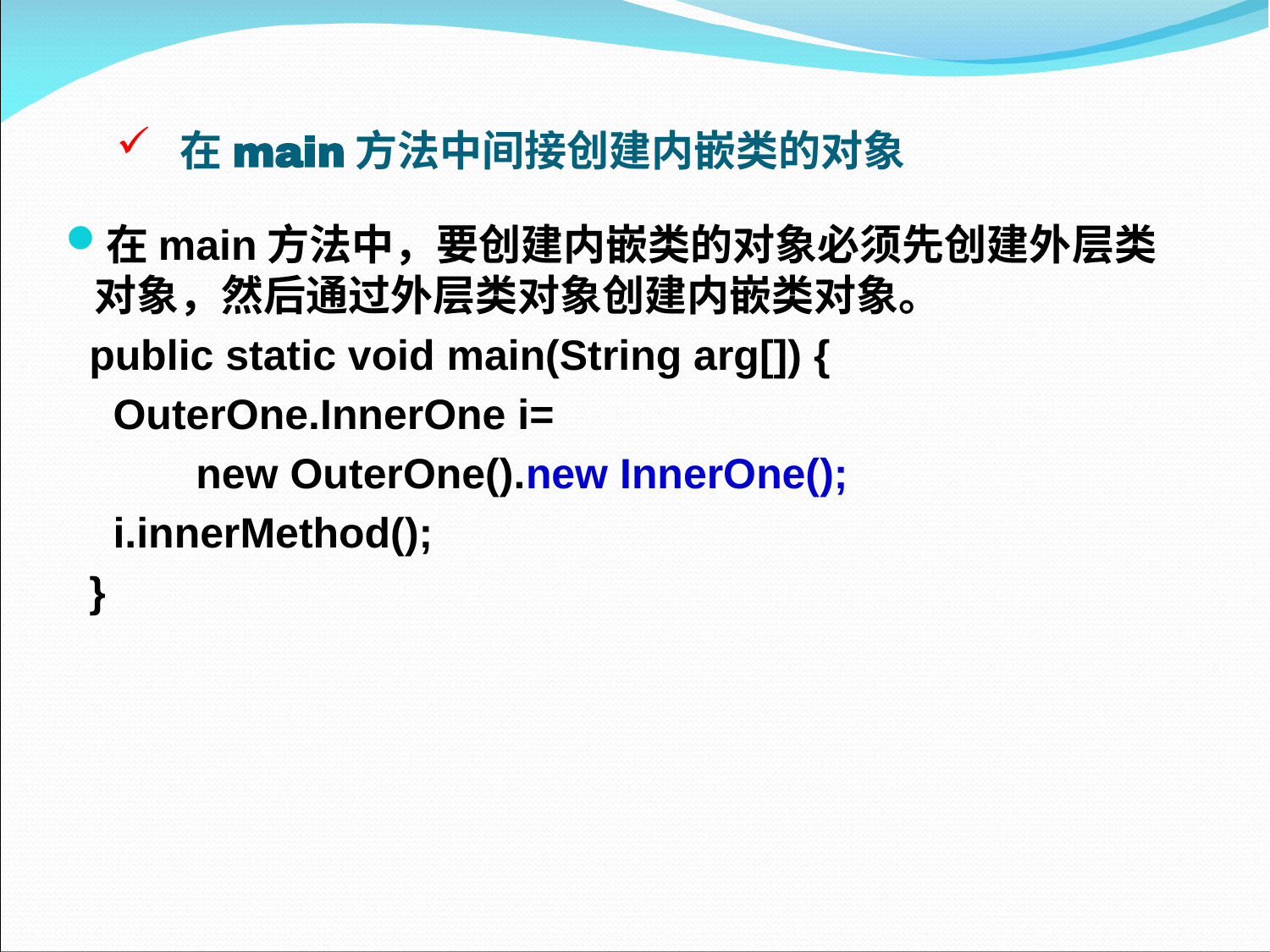

# 在main方法中间接创建内嵌类的对象
在main方法中，要创建内嵌类的对象必须先创建外层类对象，然后通过外层类对象创建内嵌类对象。
  public static void main(String arg[]) {
    OuterOne.InnerOne i=
           new OuterOne().new InnerOne();
    i.innerMethod();
  }